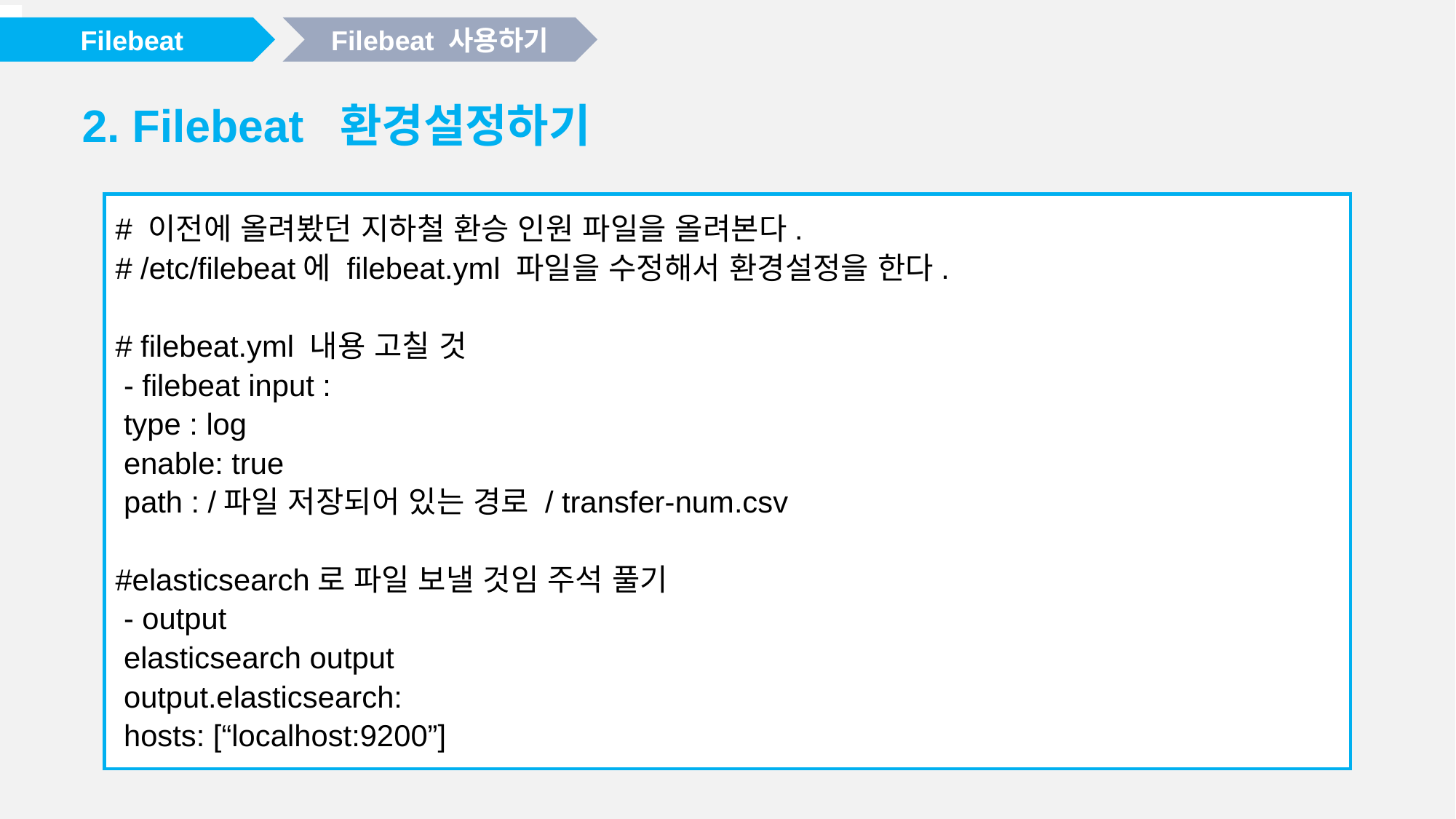

Filebeat
Filebeat 사용하기
# 2. Filebeat  환경설정하기

# 이전에 올려봤던 지하철 환승 인원 파일을 올려본다.
# /etc/filebeat에 filebeat.yml 파일을 수정해서 환경설정을 한다.

# filebeat.yml 내용 고칠 것
 - filebeat input :
 type : log
 enable: true
 path : /파일 저장되어 있는 경로 / transfer-num.csv

#elasticsearch로 파일 보낼 것임 주석 풀기
 - output
 elasticsearch output
 output.elasticsearch:
 hosts: [“localhost:9200”]